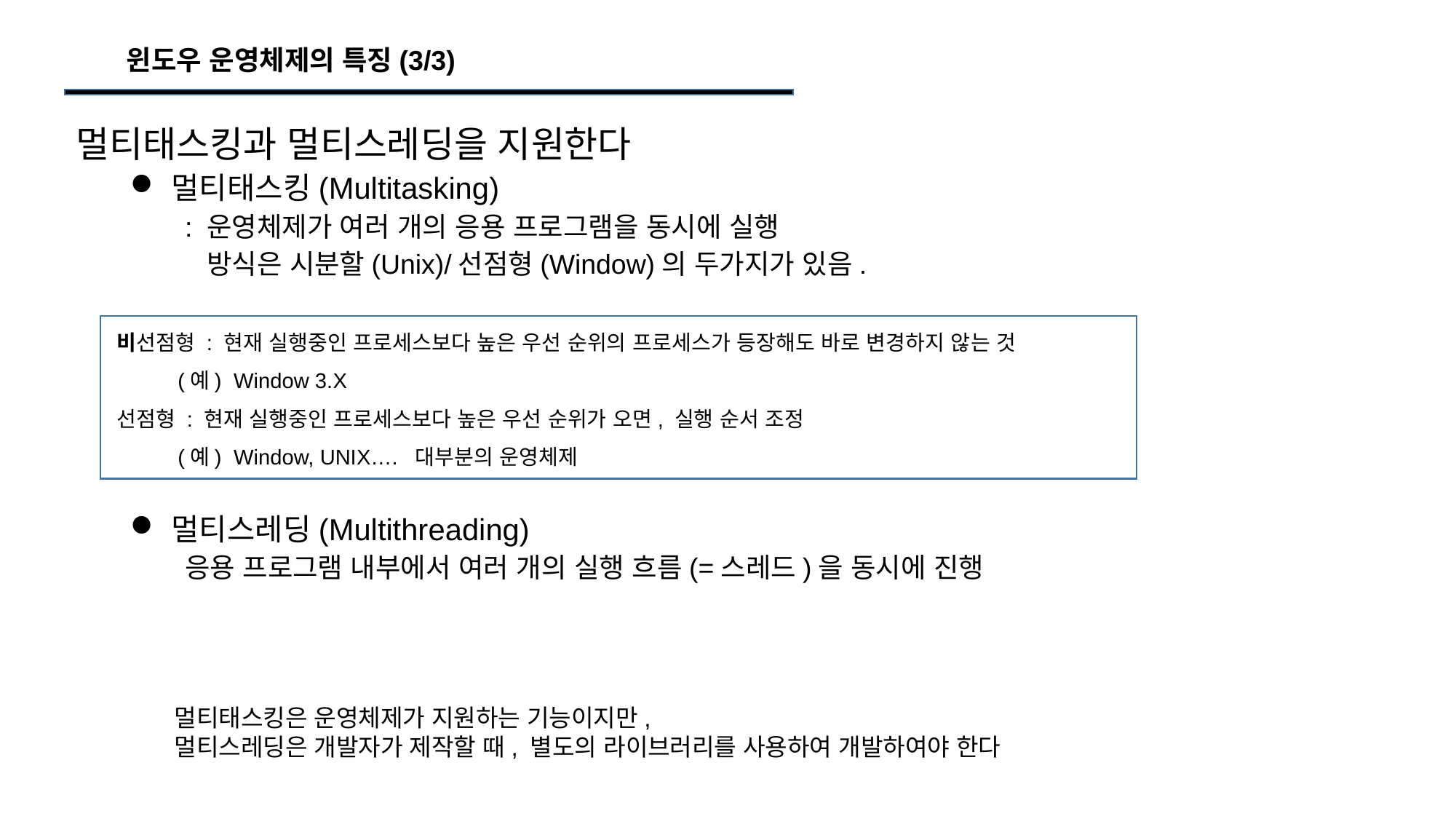

윈도우 운영체제의 특징(3/3)

멀티태스킹과 멀티스레딩을 지원한다
멀티태스킹(Multitasking)
: 운영체제가 여러 개의 응용 프로그램을 동시에 실행
  방식은 시분할(Unix)/선점형(Window)의 두가지가 있음.

      비선점형 : 현재 실행중인 프로세스보다 높은 우선 순위의 프로세스가 등장해도 바로 변경하지 않는 것
                 (예)  Window 3.X
      선점형 : 현재 실행중인 프로세스보다 높은 우선 순위가 오면, 실행 순서 조정
                 (예)  Window, UNIX….  대부분의 운영체제

멀티스레딩(Multithreading)
응용 프로그램 내부에서 여러 개의 실행 흐름(=스레드)을 동시에 진행

멀티태스킹은 운영체제가 지원하는 기능이지만,
멀티스레딩은 개발자가 제작할 때, 별도의 라이브러리를 사용하여 개발하여야 한다